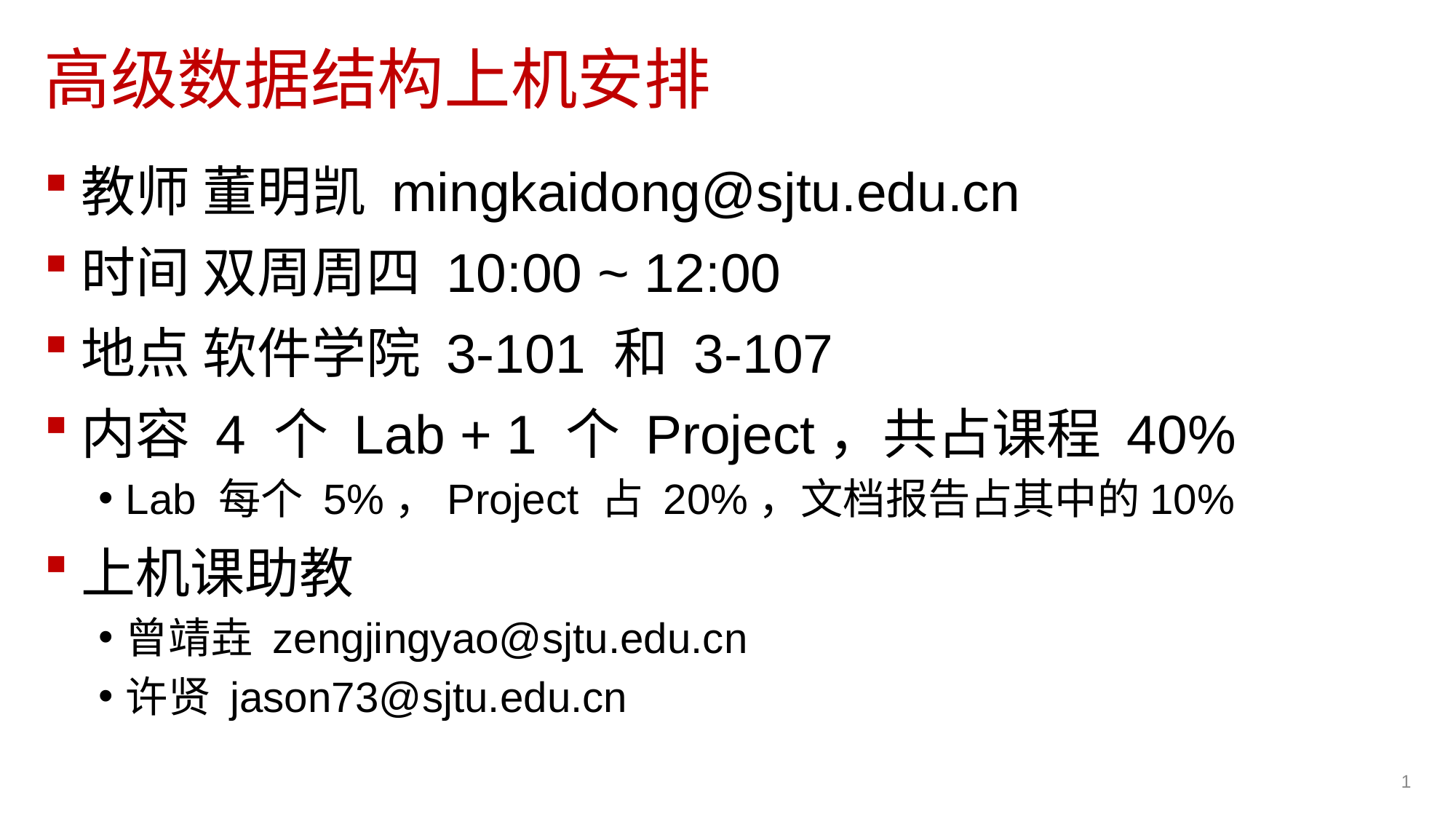

# 高级数据结构上机安排
教师 董明凯 mingkaidong@sjtu.edu.cn
时间 双周周四 10:00 ~ 12:00
地点 软件学院 3-101 和 3-107
内容 4 个 Lab + 1 个 Project，共占课程 40%
Lab 每个 5%，Project 占 20%，文档报告占其中的10%
上机课助教
曾靖垚 zengjingyao@sjtu.edu.cn
许贤 jason73@sjtu.edu.cn

1